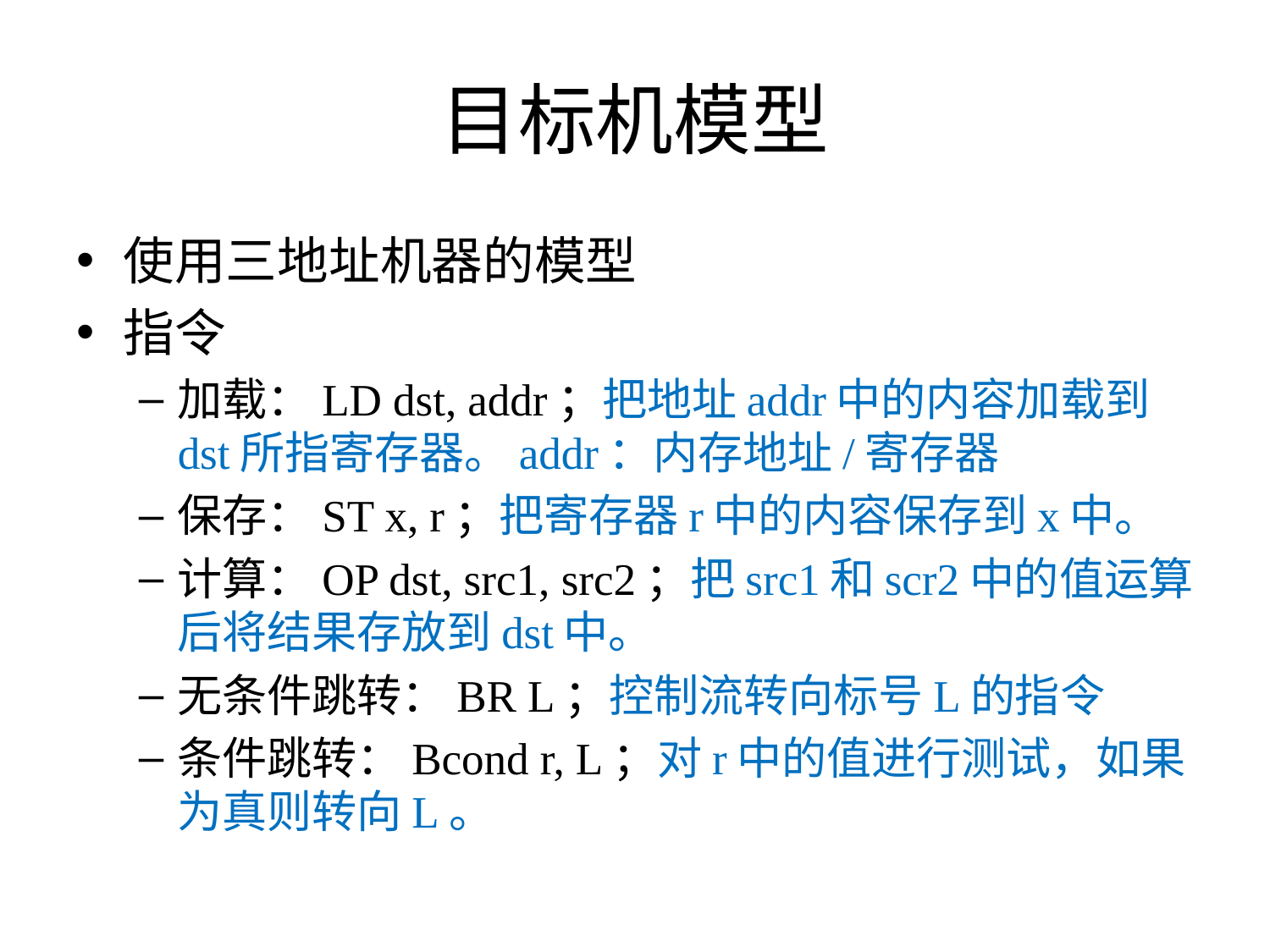

# 目标机模型
使用三地址机器的模型
指令
加载：LD dst, addr；把地址addr中的内容加载到dst所指寄存器。addr：内存地址/寄存器
保存：ST x, r；把寄存器r中的内容保存到x中。
计算：OP dst, src1, src2；把src1和scr2中的值运算后将结果存放到dst中。
无条件跳转：BR L；控制流转向标号L的指令
条件跳转：Bcond r, L；对r中的值进行测试，如果为真则转向L。